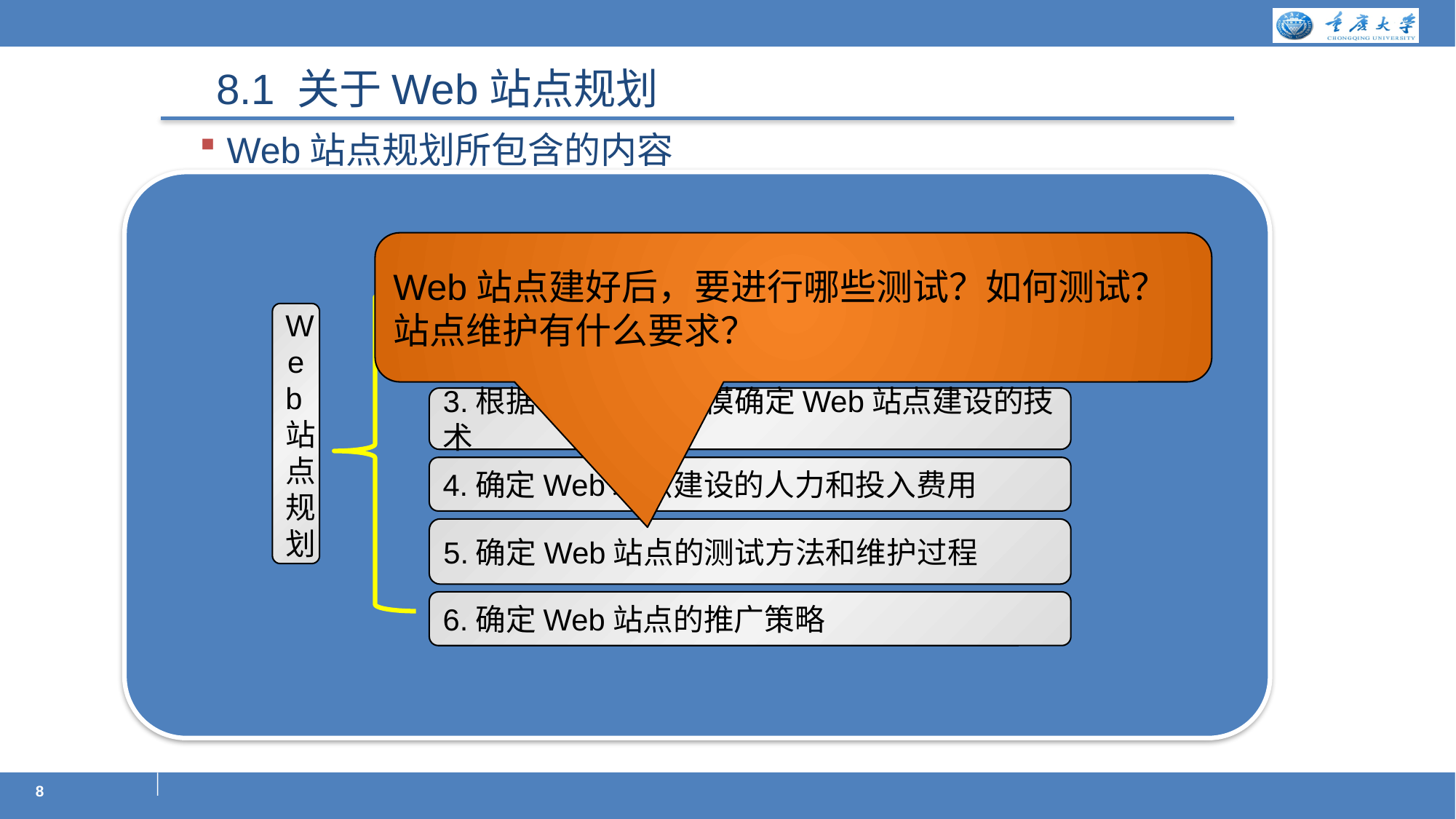

8.1 关于Web站点规划
Web站点规划所包含的内容

Web站点建好后，要进行哪些测试？如何测试？站点维护有什么要求？
1.在Web站点建设前对市场进行分析

Web站点规划
2.确定Web站点的目的和功能
3.根据Web站点规模确定Web站点建设的技术
4.确定Web站点建设的人力和投入费用
5.确定Web站点的测试方法和维护过程
6.确定Web站点的推广策略
8